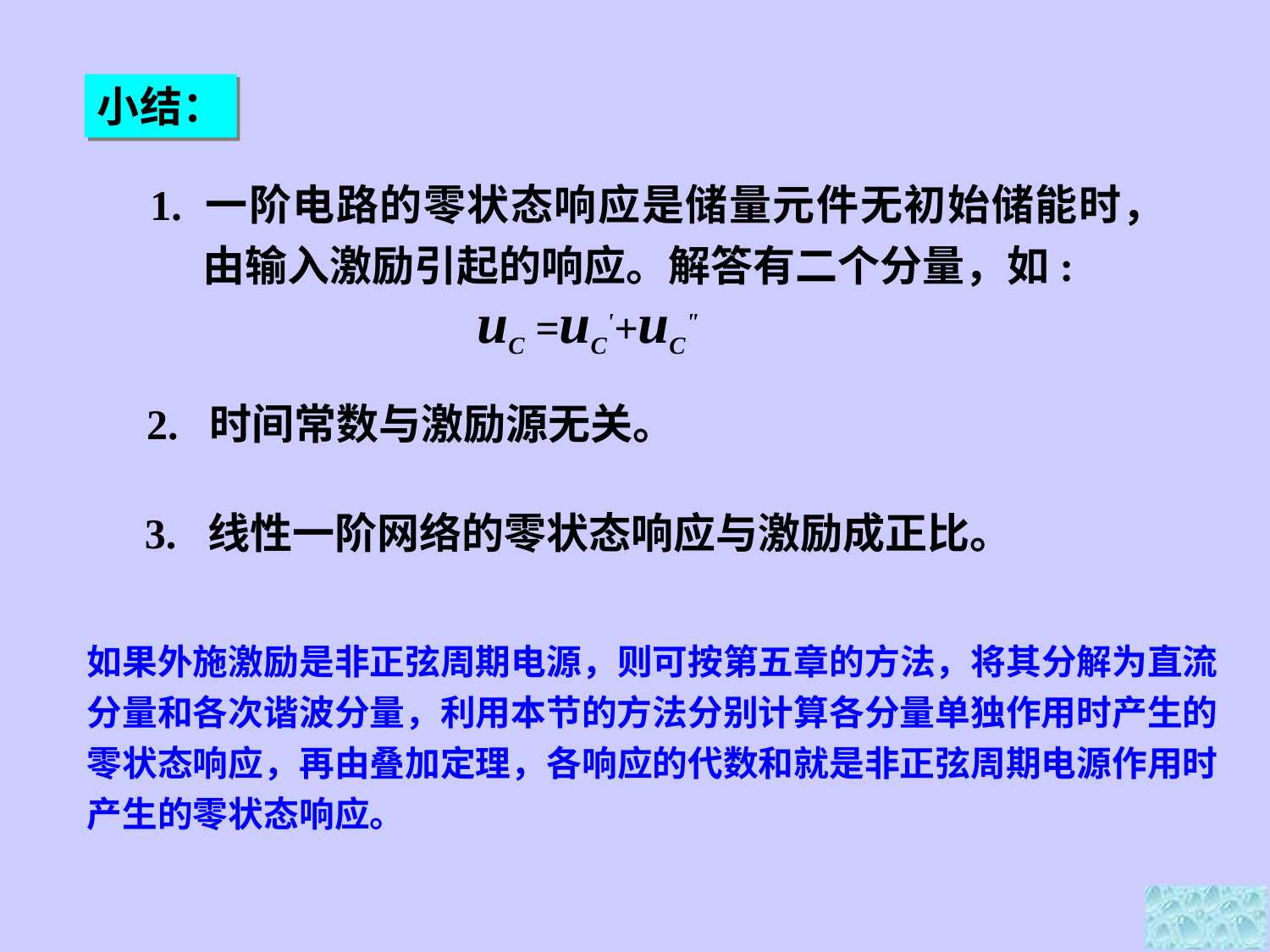

小结：
1. 一阶电路的零状态响应是储量元件无初始储能时，由输入激励引起的响应。解答有二个分量，如:
uC =uC'+uC"
2.  时间常数与激励源无关。
3.  线性一阶网络的零状态响应与激励成正比。
如果外施激励是非正弦周期电源，则可按第五章的方法，将其分解为直流分量和各次谐波分量，利用本节的方法分别计算各分量单独作用时产生的零状态响应，再由叠加定理，各响应的代数和就是非正弦周期电源作用时产生的零状态响应。